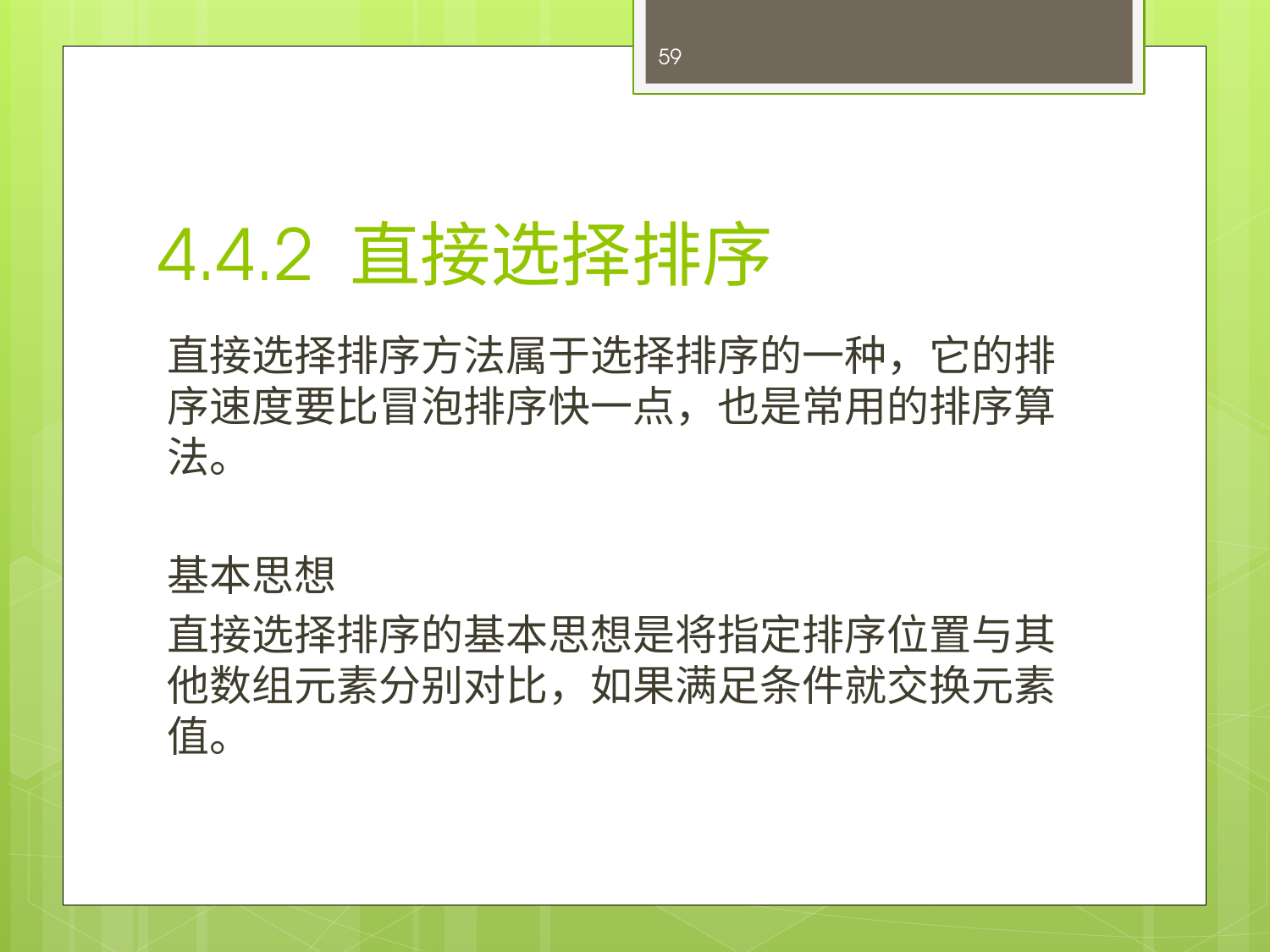

59
# 4.4.2 直接选择排序
直接选择排序方法属于选择排序的一种，它的排序速度要比冒泡排序快一点，也是常用的排序算法。

基本思想
直接选择排序的基本思想是将指定排序位置与其他数组元素分别对比，如果满足条件就交换元素值。